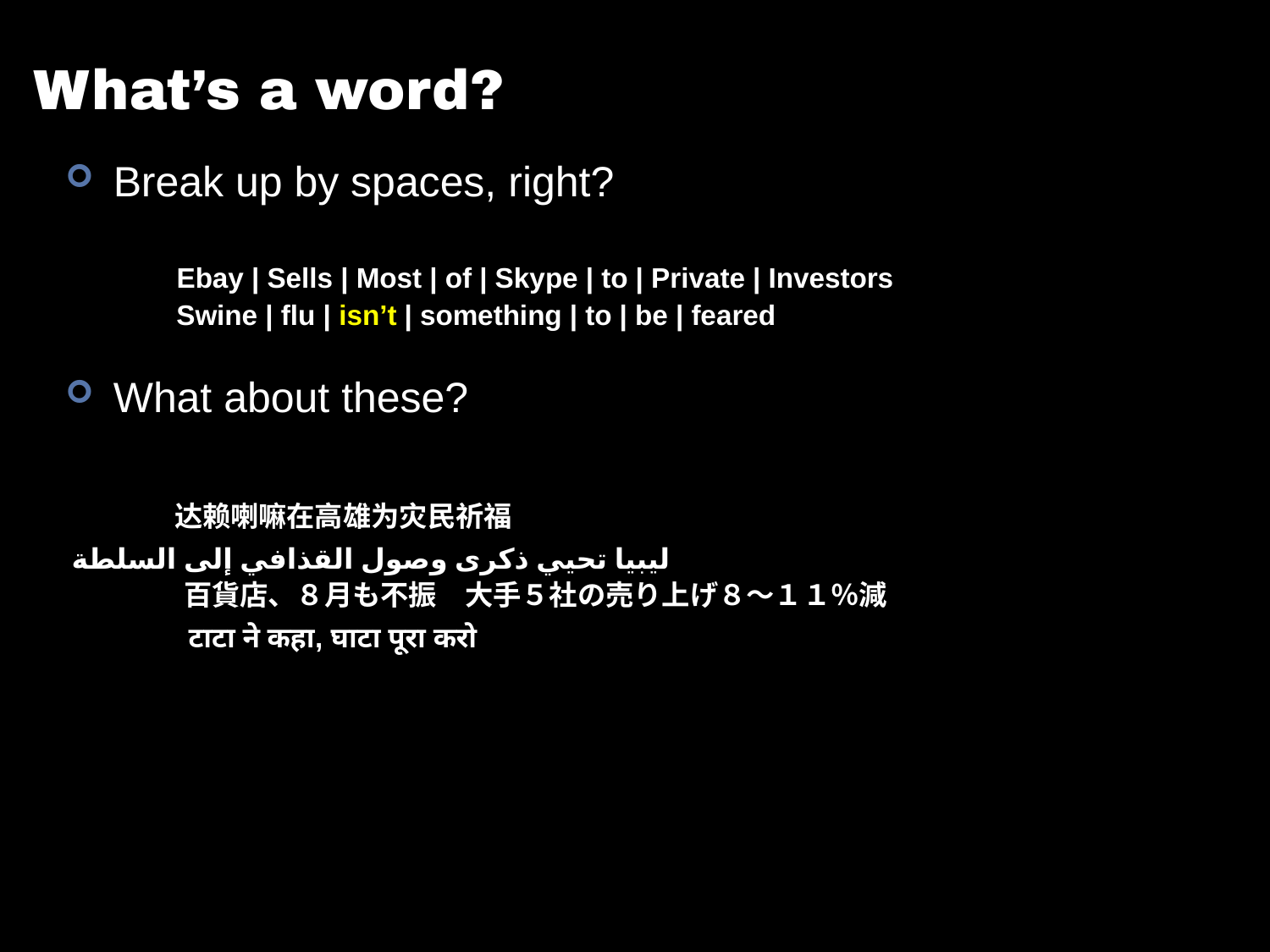

# What’s a word?
Break up by spaces, right?

What about these?
Ebay | Sells | Most | of | Skype | to | Private | Investors
Swine | flu | isn’t | something | to | be | feared
达赖喇嘛在高雄为灾民祈福
ليبيا تحيي ذكرى وصول القذافي إلى السلطة
百貨店、８月も不振　大手５社の売り上げ８～１１％減
टाटा ने कहा, घाटा पूरा करो